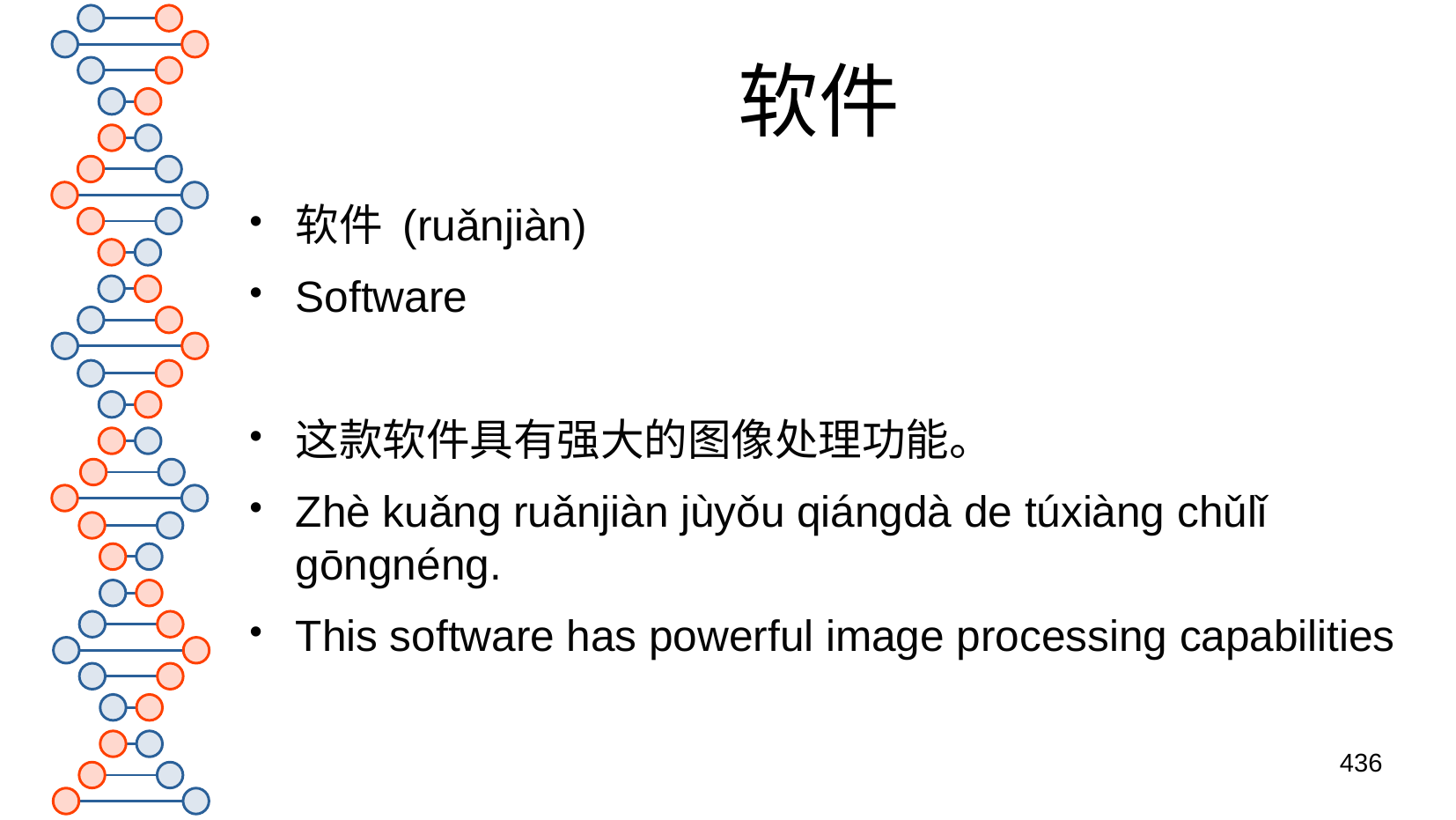

# 软件
软件 (ruǎnjiàn)
Software

这款软件具有强大的图像处理功能。
Zhè kuǎng ruǎnjiàn jùyǒu qiángdà de túxiàng chǔlǐ gōngnéng.
This software has powerful image processing capabilities

436